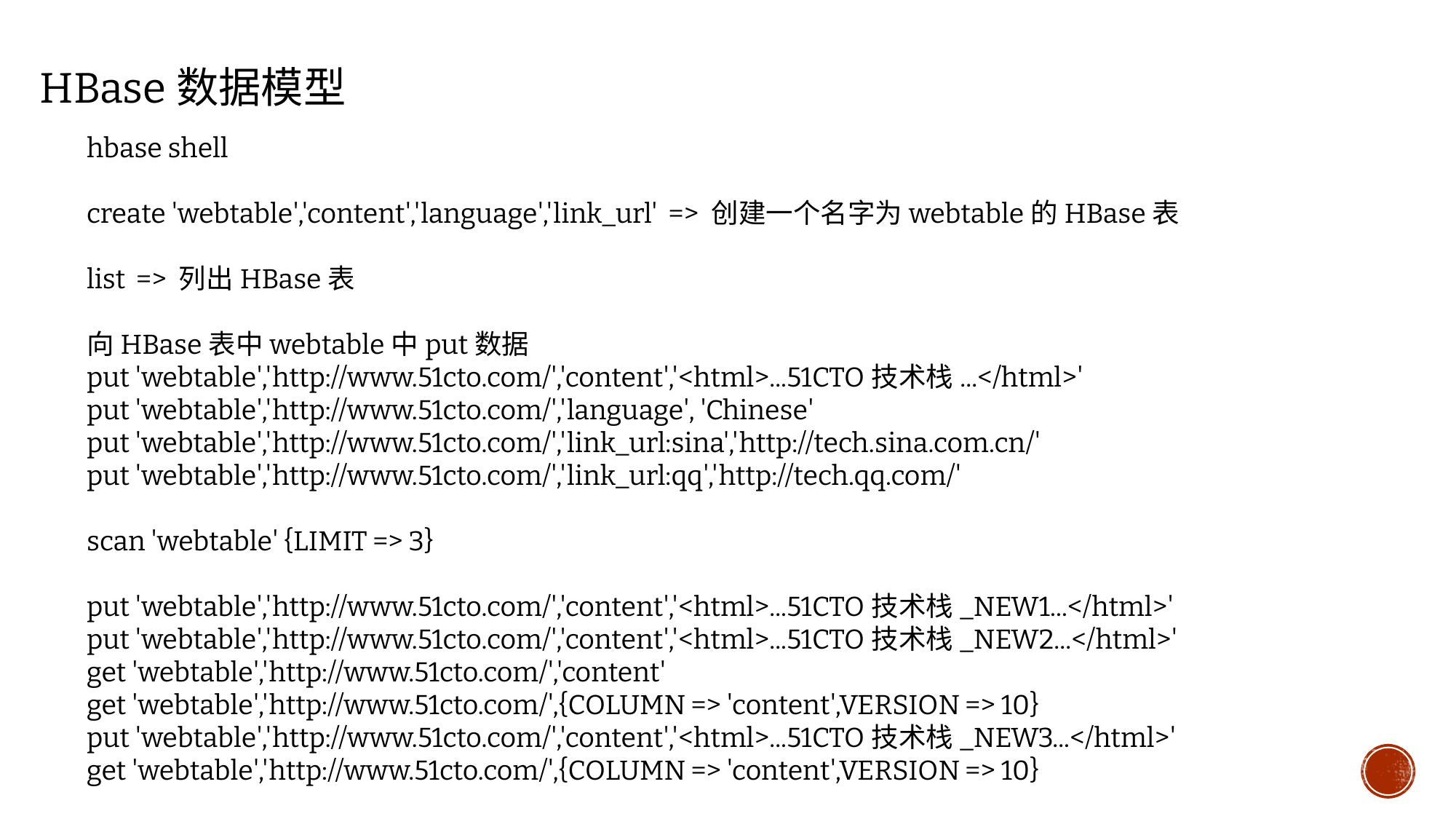

HBase数据模型
hbase shell

create 'webtable','content','language','link_url'  => 创建一个名字为webtable的HBase表

list  => 列出HBase表

向HBase表中webtable中put数据
put 'webtable','http://www.51cto.com/','content','<html>...51CTO技术栈...</html>'
put 'webtable','http://www.51cto.com/','language', 'Chinese'
put 'webtable','http://www.51cto.com/','link_url:sina','http://tech.sina.com.cn/'
put 'webtable','http://www.51cto.com/','link_url:qq','http://tech.qq.com/'

scan 'webtable' {LIMIT => 3}

put 'webtable','http://www.51cto.com/','content','<html>...51CTO技术栈_NEW1...</html>'
put 'webtable','http://www.51cto.com/','content','<html>...51CTO技术栈_NEW2...</html>'
get 'webtable','http://www.51cto.com/','content'
get 'webtable','http://www.51cto.com/',{COLUMN => 'content',VERSION => 10}
put 'webtable','http://www.51cto.com/','content','<html>...51CTO技术栈_NEW3...</html>'
get 'webtable','http://www.51cto.com/',{COLUMN => 'content',VERSION => 10}